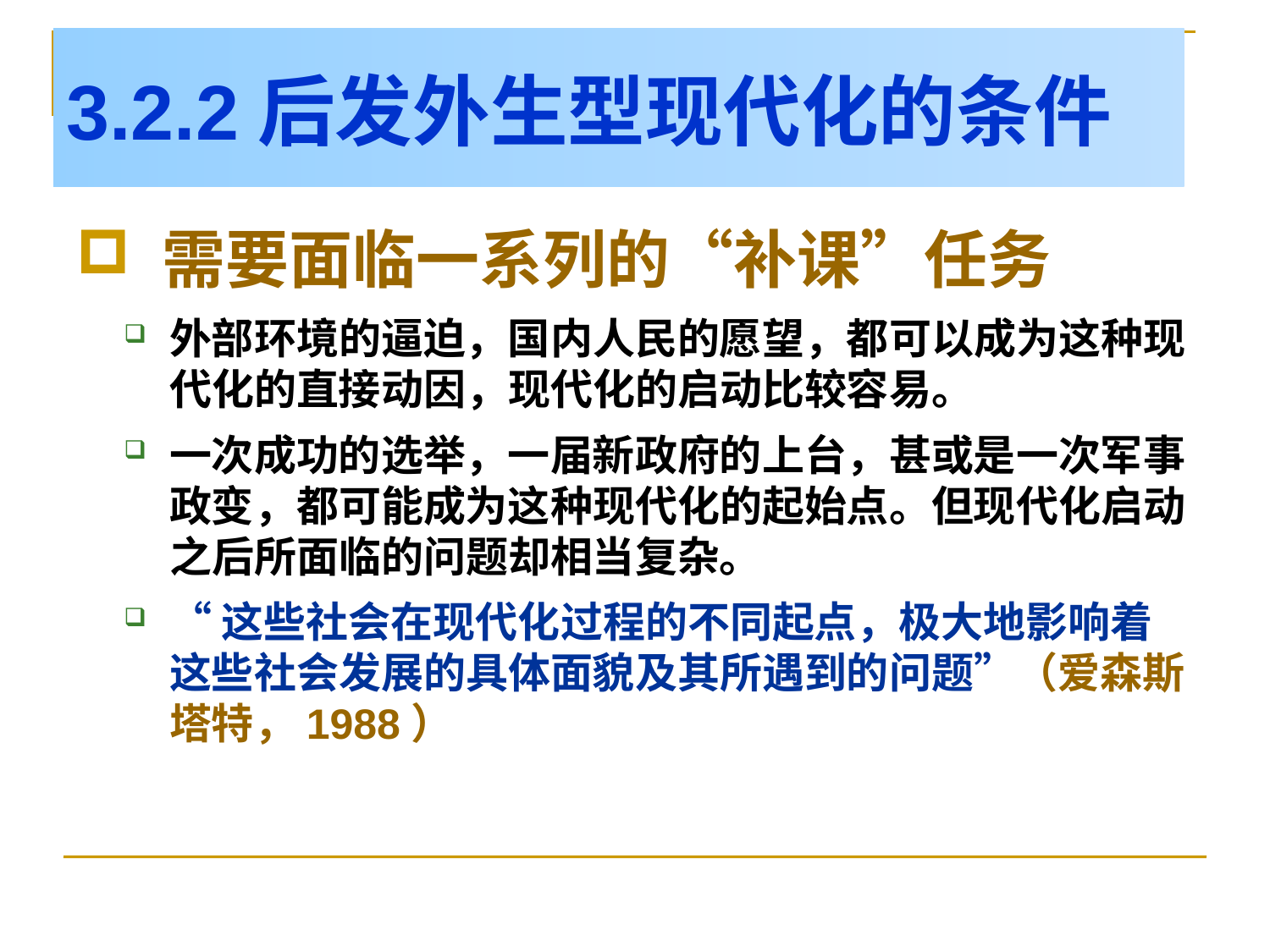

3.2.2后发外生型现代化的条件
#
 需要面临一系列的“补课”任务
外部环境的逼迫，国内人民的愿望，都可以成为这种现代化的直接动因，现代化的启动比较容易。
一次成功的选举，一届新政府的上台，甚或是一次军事政变，都可能成为这种现代化的起始点。但现代化启动之后所面临的问题却相当复杂。
“这些社会在现代化过程的不同起点，极大地影响着这些社会发展的具体面貌及其所遇到的问题”（爱森斯塔特，1988）
50